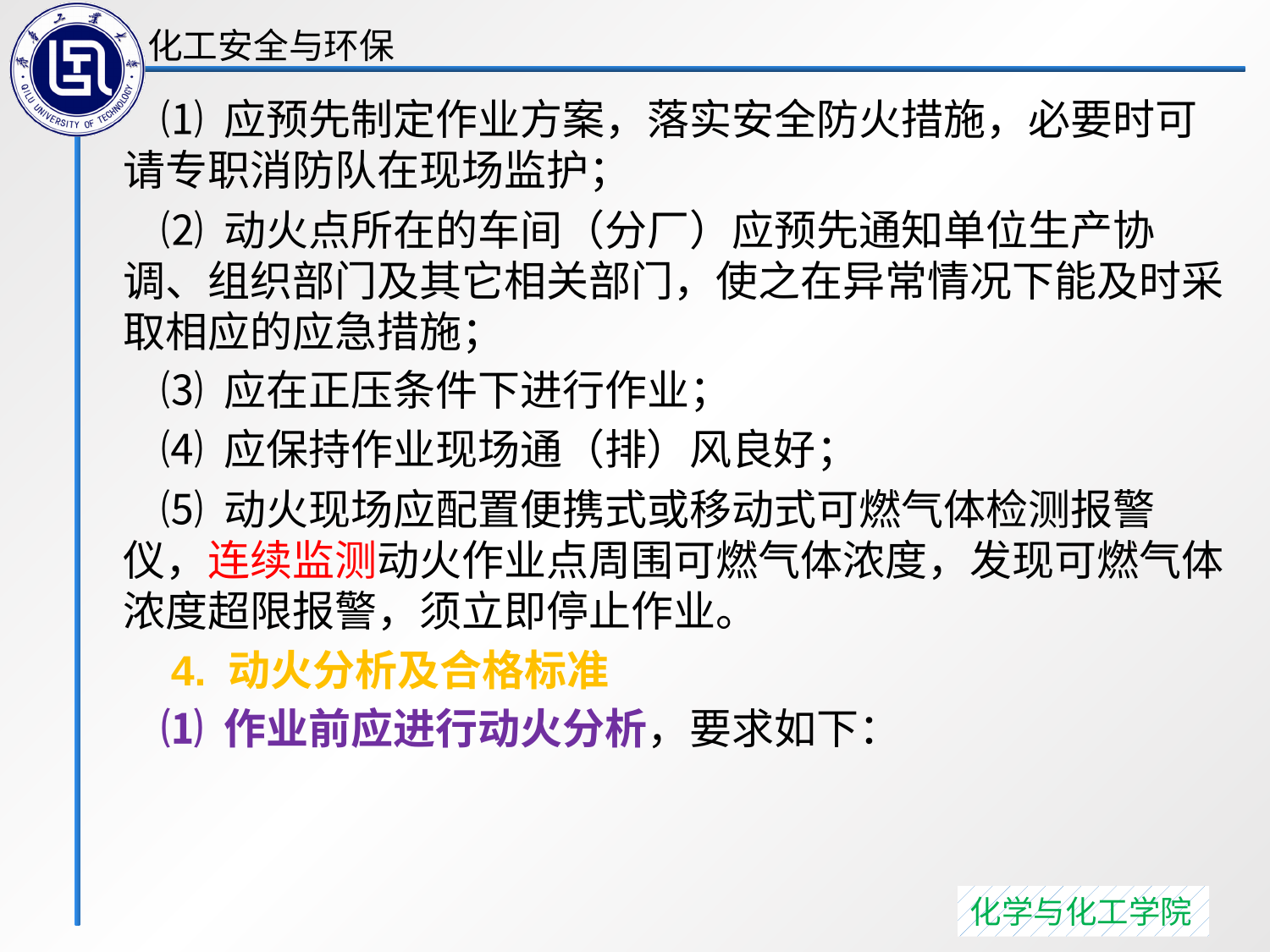

⑴ 应预先制定作业方案，落实安全防火措施，必要时可请专职消防队在现场监护；
    ⑵ 动火点所在的车间（分厂）应预先通知单位生产协调、组织部门及其它相关部门，使之在异常情况下能及时采取相应的应急措施；
    ⑶ 应在正压条件下进行作业；
    ⑷ 应保持作业现场通（排）风良好；
    ⑸ 动火现场应配置便携式或移动式可燃气体检测报警仪，连续监测动火作业点周围可燃气体浓度，发现可燃气体浓度超限报警，须立即停止作业。
    4. 动火分析及合格标准
    ⑴ 作业前应进行动火分析，要求如下：